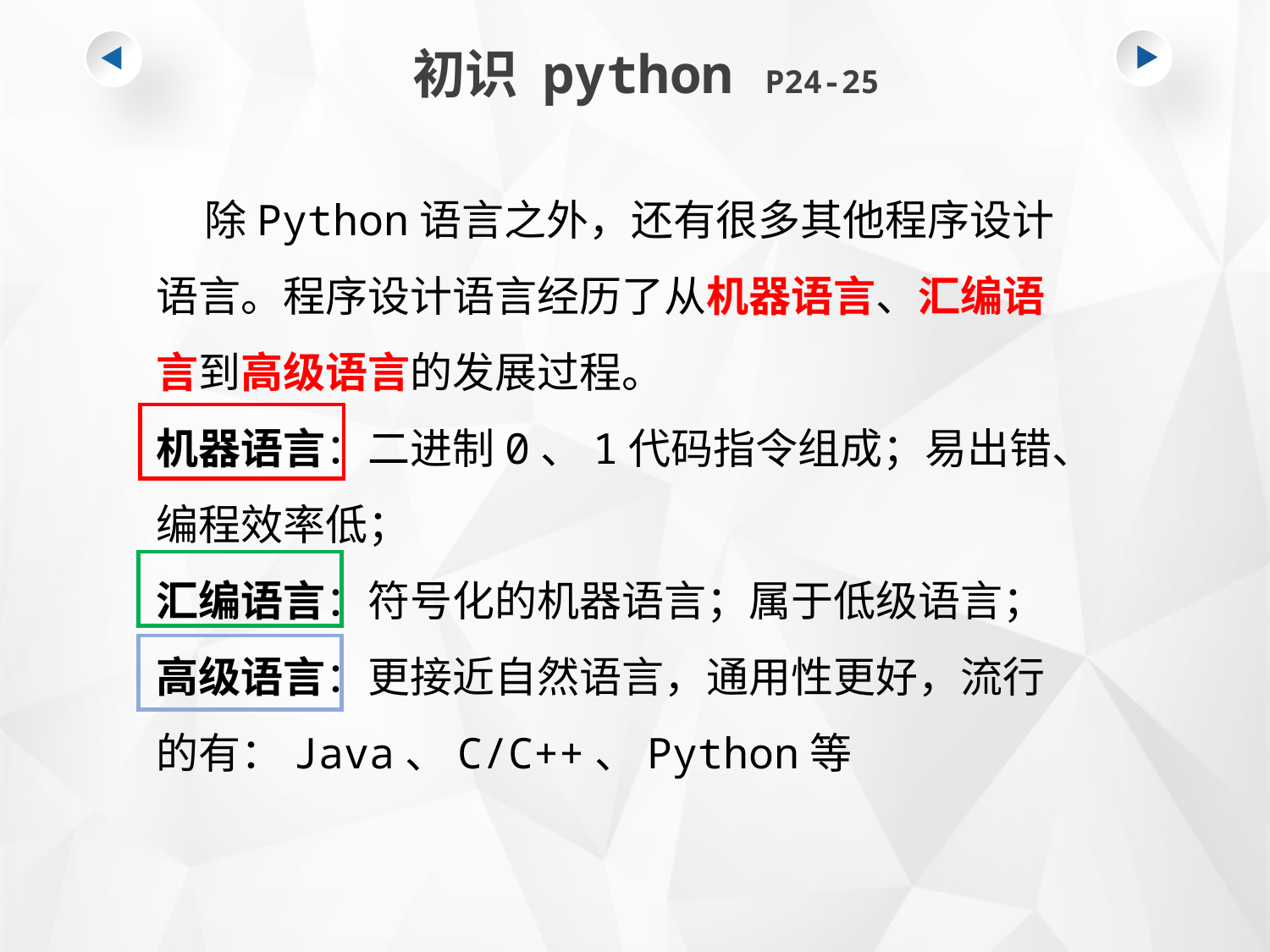

初识 python P24-25
    除Python语言之外，还有很多其他程序设计语言。程序设计语言经历了从机器语言、汇编语言到高级语言的发展过程。
机器语言：二进制0、1代码指令组成；易出错、编程效率低；
汇编语言：符号化的机器语言；属于低级语言；
高级语言：更接近自然语言，通用性更好，流行的有：Java、C/C++、Python等